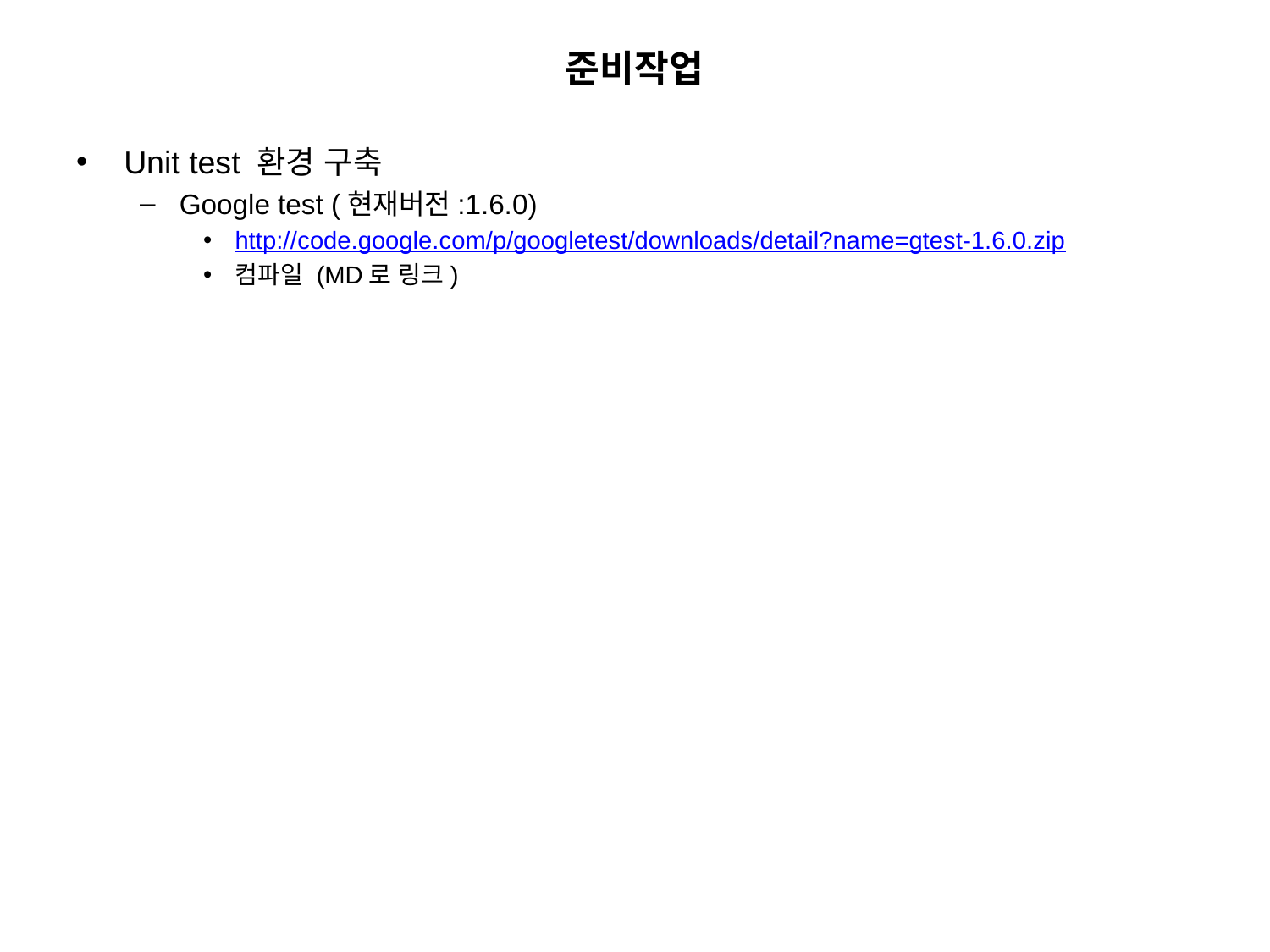

# 준비작업
Unit test 환경 구축
Google test (현재버전:1.6.0)
http://code.google.com/p/googletest/downloads/detail?name=gtest-1.6.0.zip
컴파일 (MD로 링크)